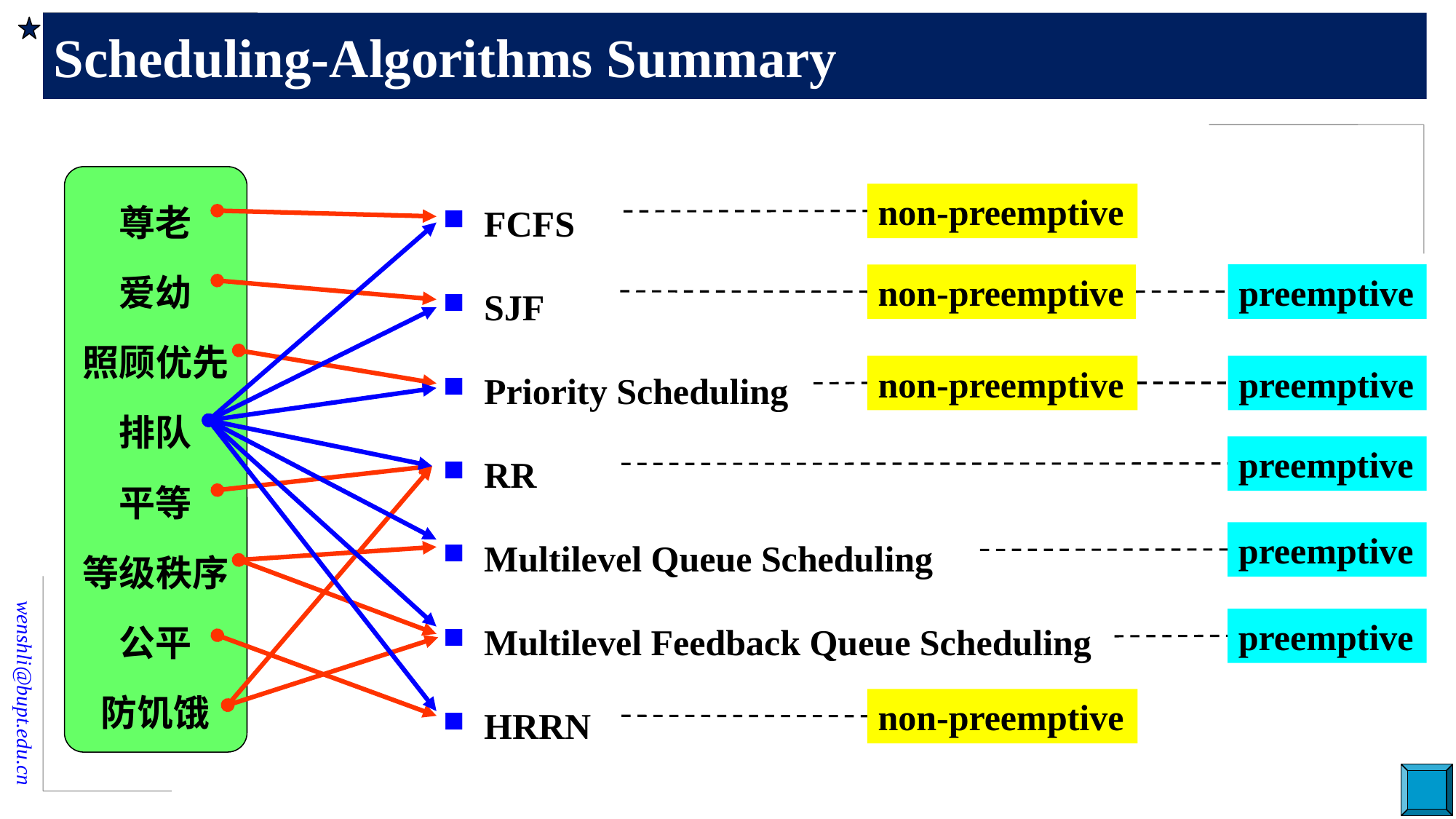

# Scheduling-Algorithms Summary
尊老
爱幼
照顾优先
排队
平等
等级秩序
公平
防饥饿

FCFS
SJF
Priority Scheduling
RR
Multilevel Queue Scheduling
Multilevel Feedback Queue Scheduling
HRRN
non-preemptive
preemptive
non-preemptive
non-preemptive
preemptive
preemptive
preemptive
preemptive
non-preemptive